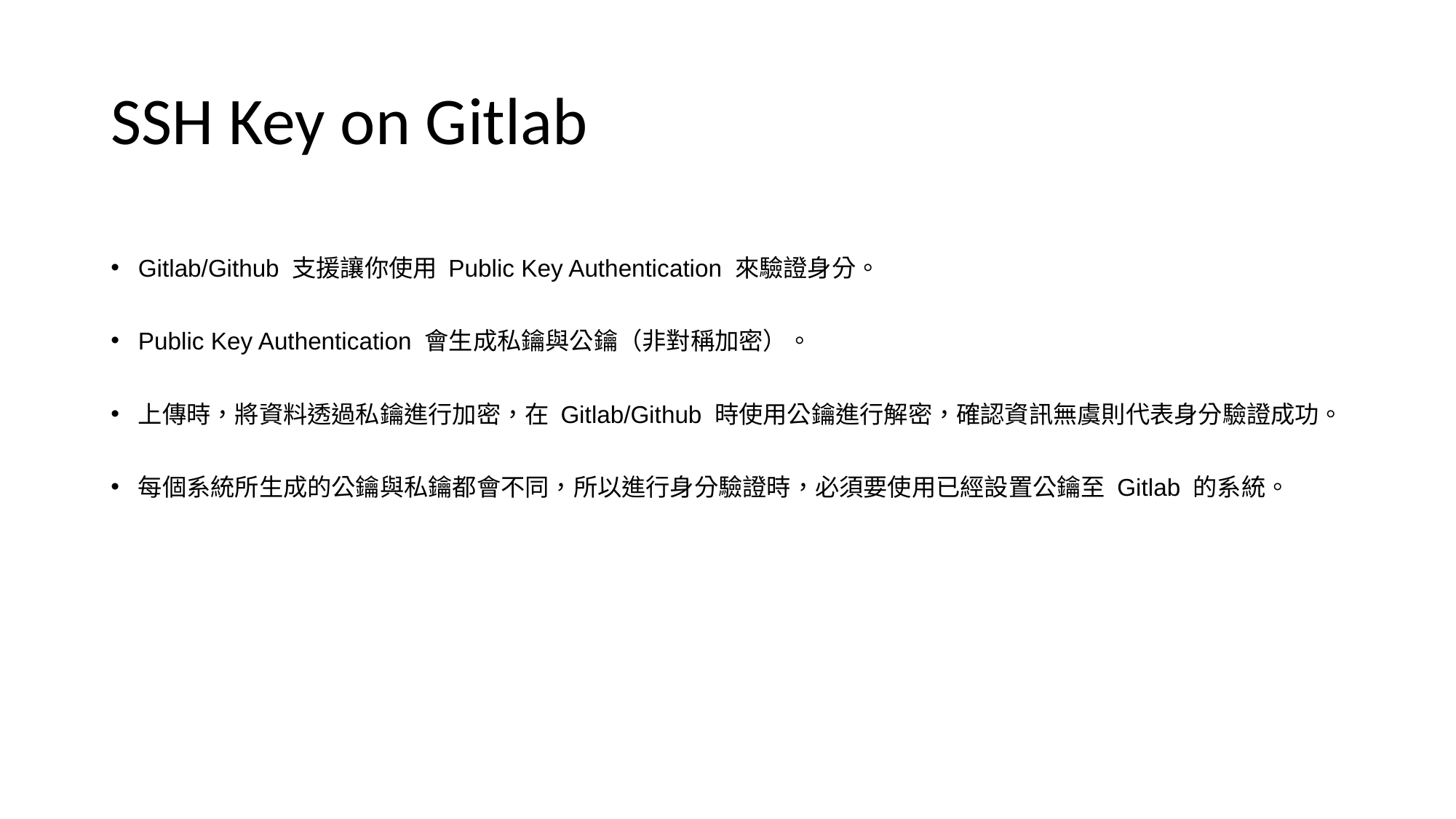

# SSH Key on Gitlab
Gitlab/Github 支援讓你使用 Public Key Authentication 來驗證身分。
Public Key Authentication 會生成私鑰與公鑰（非對稱加密）。
上傳時，將資料透過私鑰進行加密，在 Gitlab/Github 時使用公鑰進行解密，確認資訊無虞則代表身分驗證成功。
每個系統所生成的公鑰與私鑰都會不同，所以進行身分驗證時，必須要使用已經設置公鑰至 Gitlab 的系統。